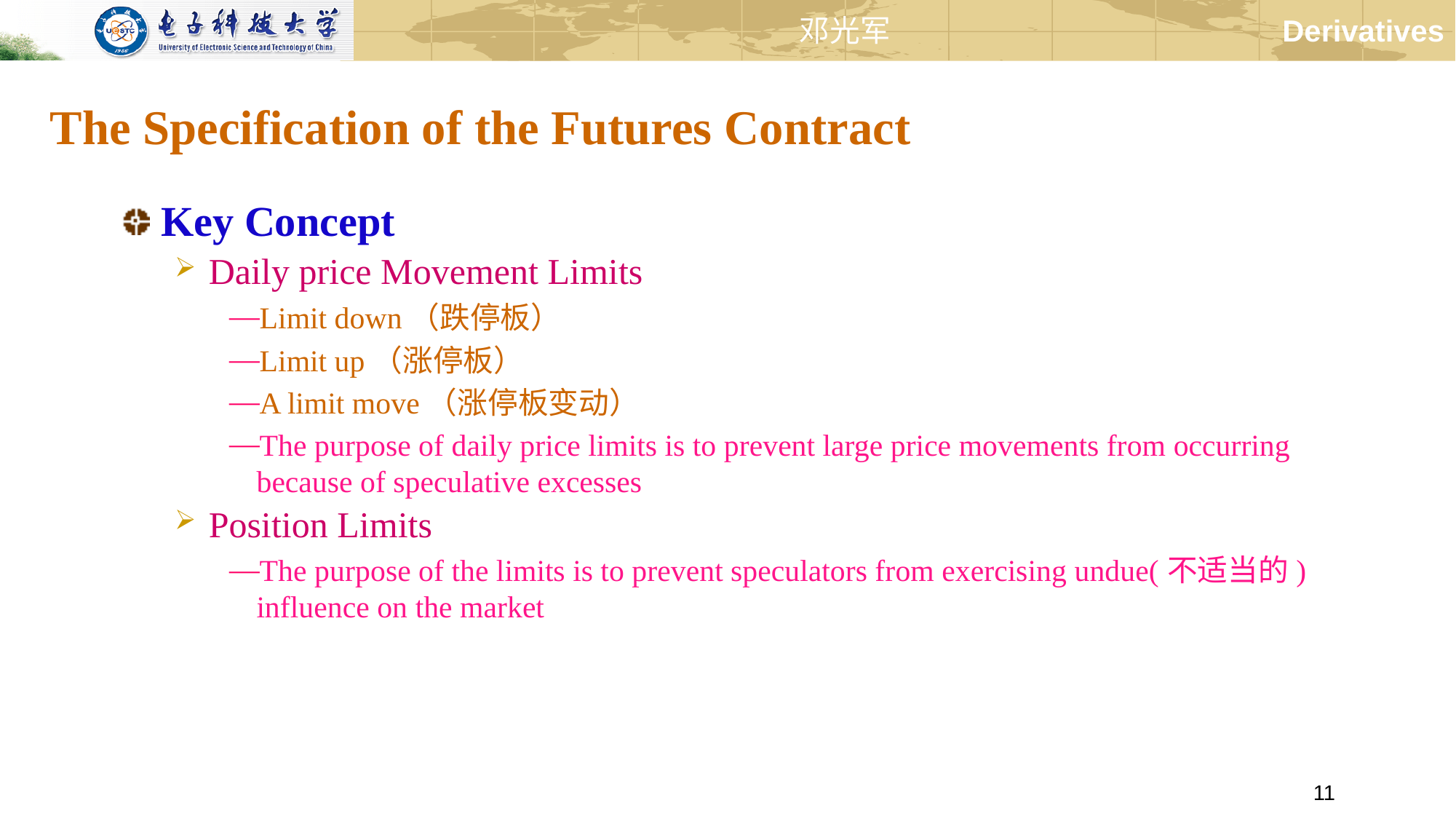

# The Specification of the Futures Contract
Key Concept
Daily price Movement Limits
Limit down（跌停板）
Limit up（涨停板）
A limit move（涨停板变动）
The purpose of daily price limits is to prevent large price movements from occurring because of speculative excesses
Position Limits
The purpose of the limits is to prevent speculators from exercising undue(不适当的) influence on the market